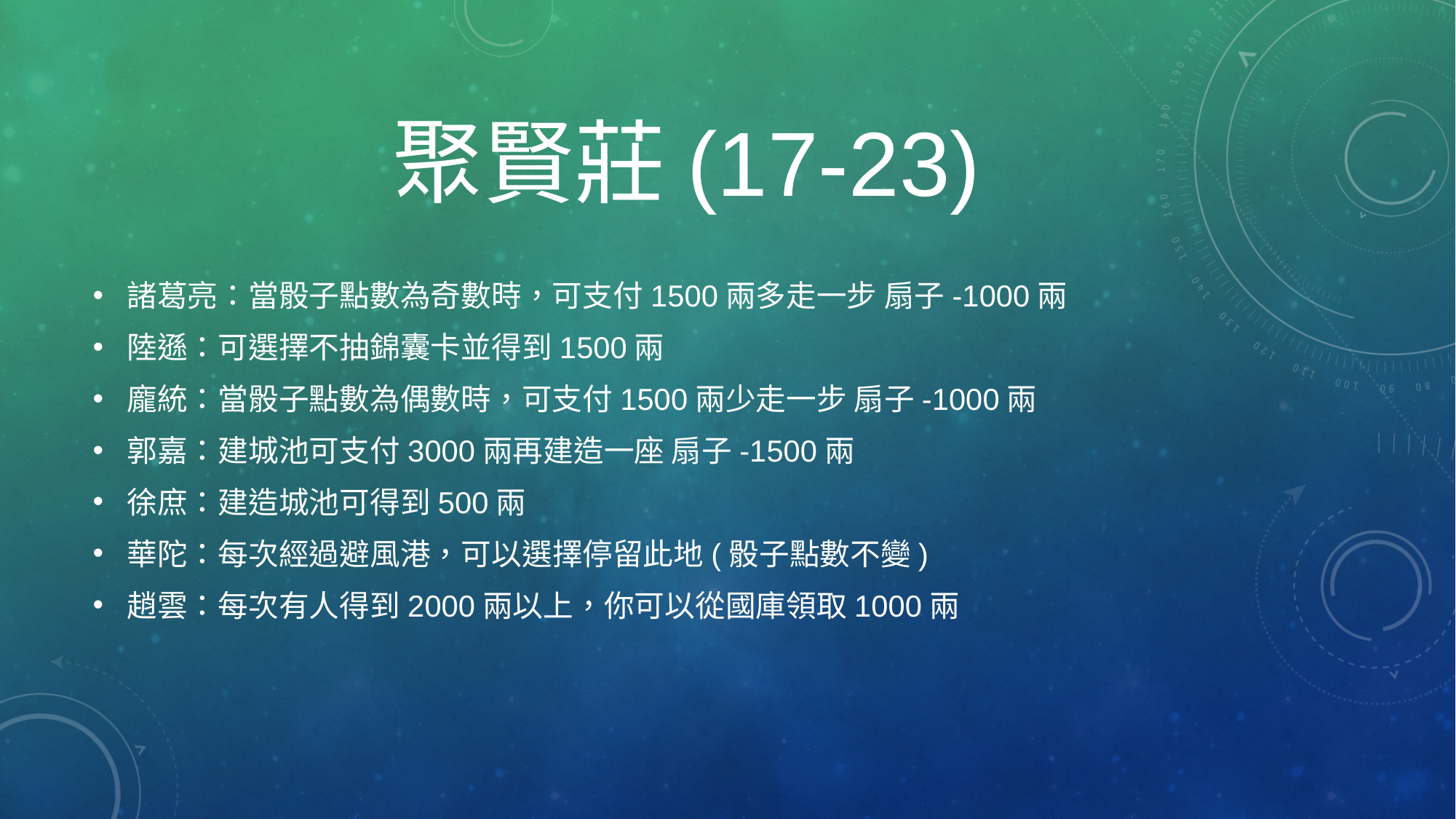

# 聚賢莊(17-23)
諸葛亮：當骰子點數為奇數時，可支付1500兩多走一步 扇子-1000兩
陸遜：可選擇不抽錦囊卡並得到1500兩
龐統：當骰子點數為偶數時，可支付1500兩少走一步 扇子-1000兩
郭嘉：建城池可支付3000兩再建造一座 扇子-1500兩
徐庶：建造城池可得到500兩
華陀：每次經過避風港，可以選擇停留此地(骰子點數不變)
趙雲：每次有人得到2000兩以上，你可以從國庫領取1000兩